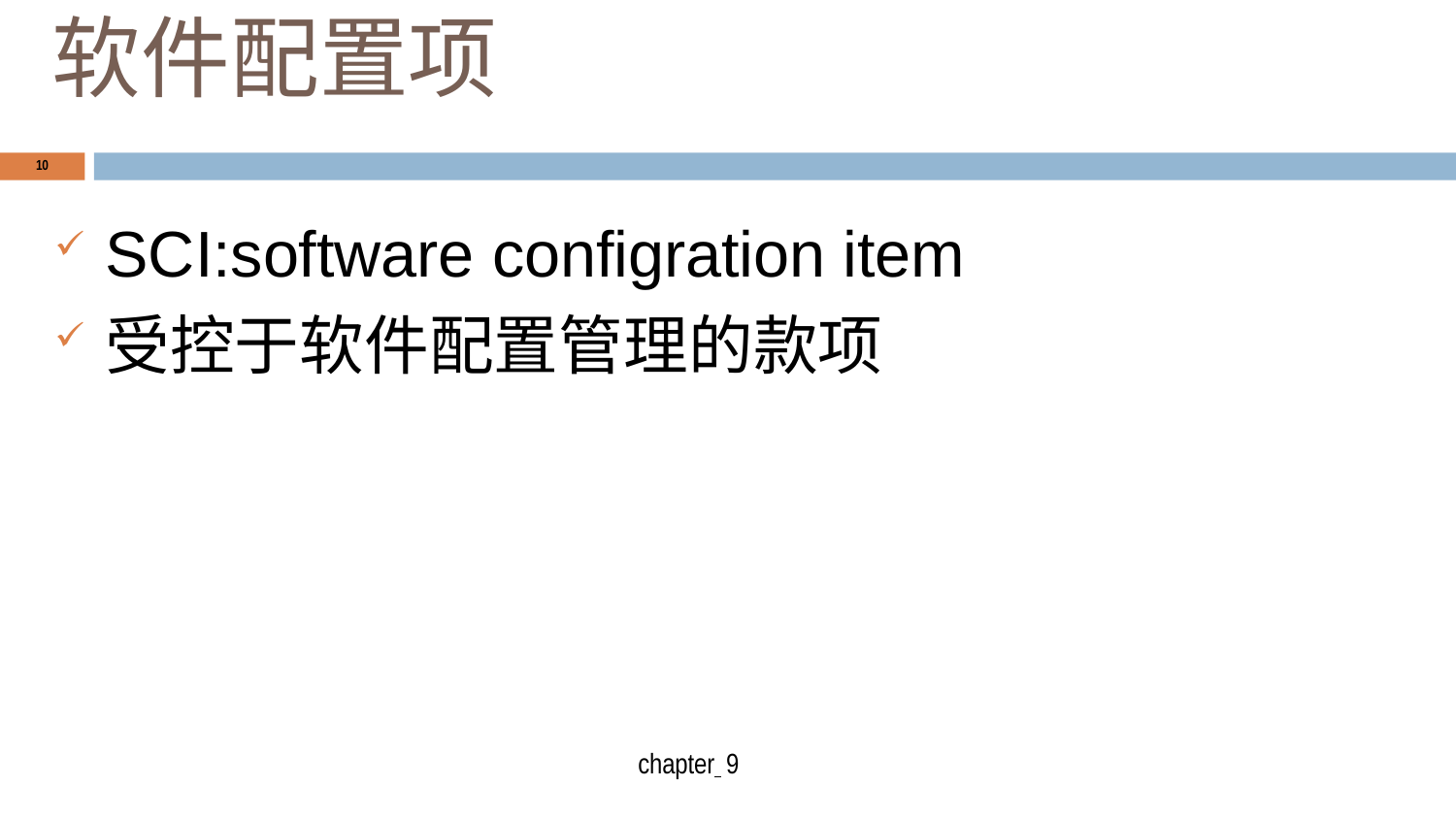

# 软件配置项
10
SCI:software configration item
受控于软件配置管理的款项
chapter 9